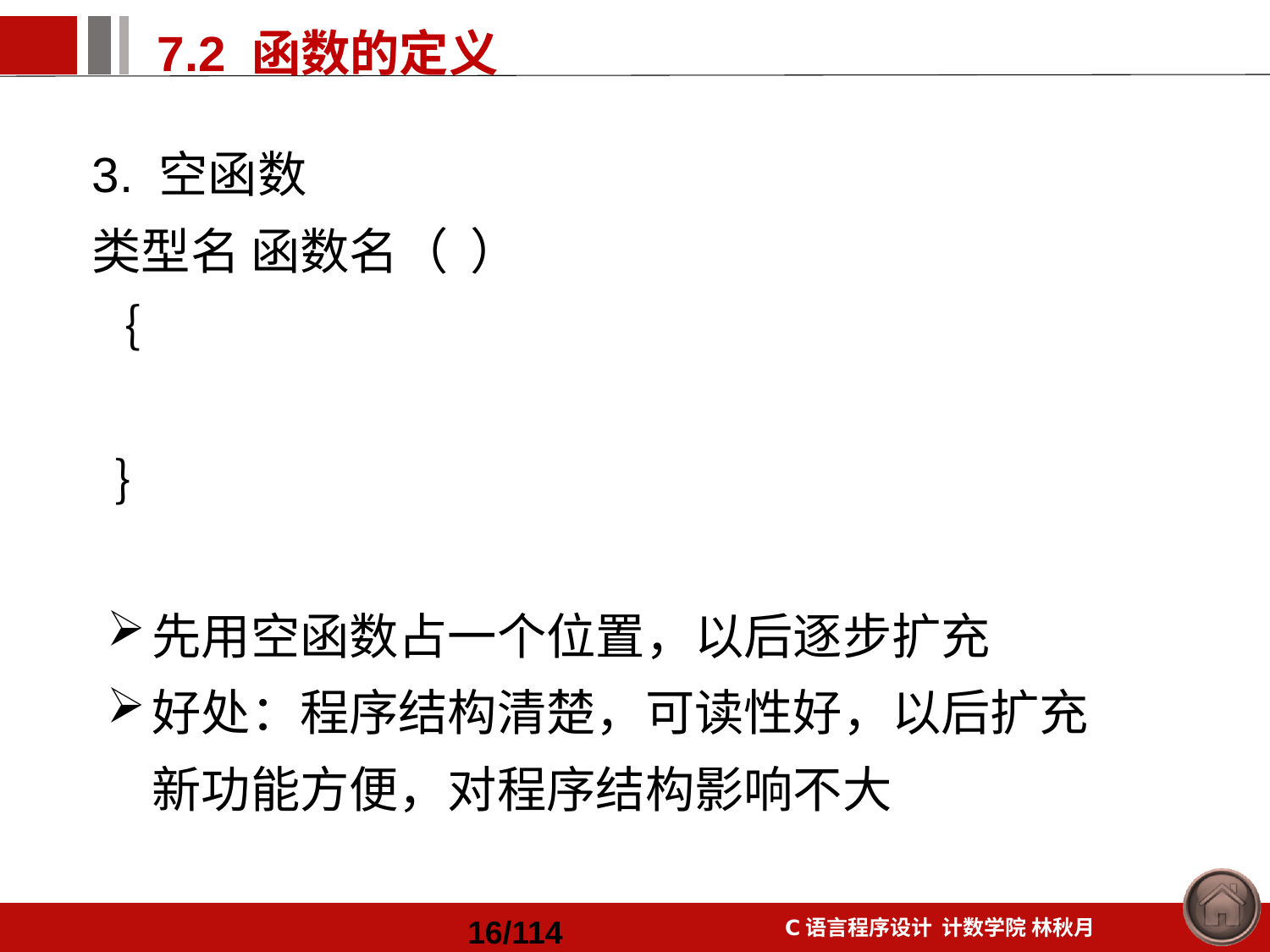

3. 空函数
类型名 函数名（  ）
｛

 ｝

先用空函数占一个位置，以后逐步扩充
好处：程序结构清楚，可读性好，以后扩充新功能方便，对程序结构影响不大